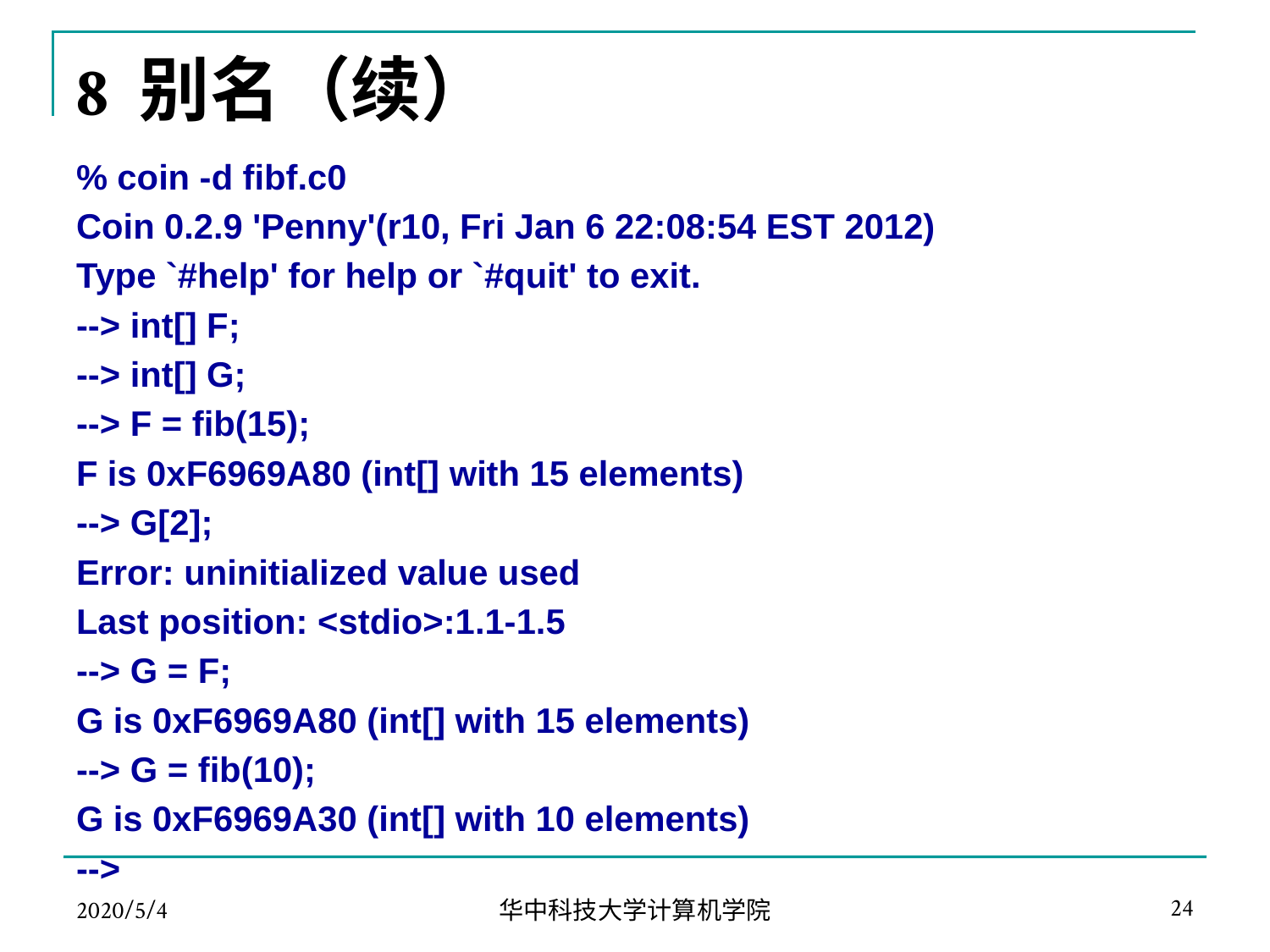

# 8 别名（续）
% coin -d fibf.c0
Coin 0.2.9 'Penny'(r10, Fri Jan 6 22:08:54 EST 2012)
Type `#help' for help or `#quit' to exit.
--> int[] F;
--> int[] G;
--> F = fib(15);
F is 0xF6969A80 (int[] with 15 elements)
--> G[2];
Error: uninitialized value used
Last position: <stdio>:1.1-1.5
--> G = F;
G is 0xF6969A80 (int[] with 15 elements)
--> G = fib(10);
G is 0xF6969A30 (int[] with 10 elements)
-->
2020/5/4
24
华中科技大学计算机学院